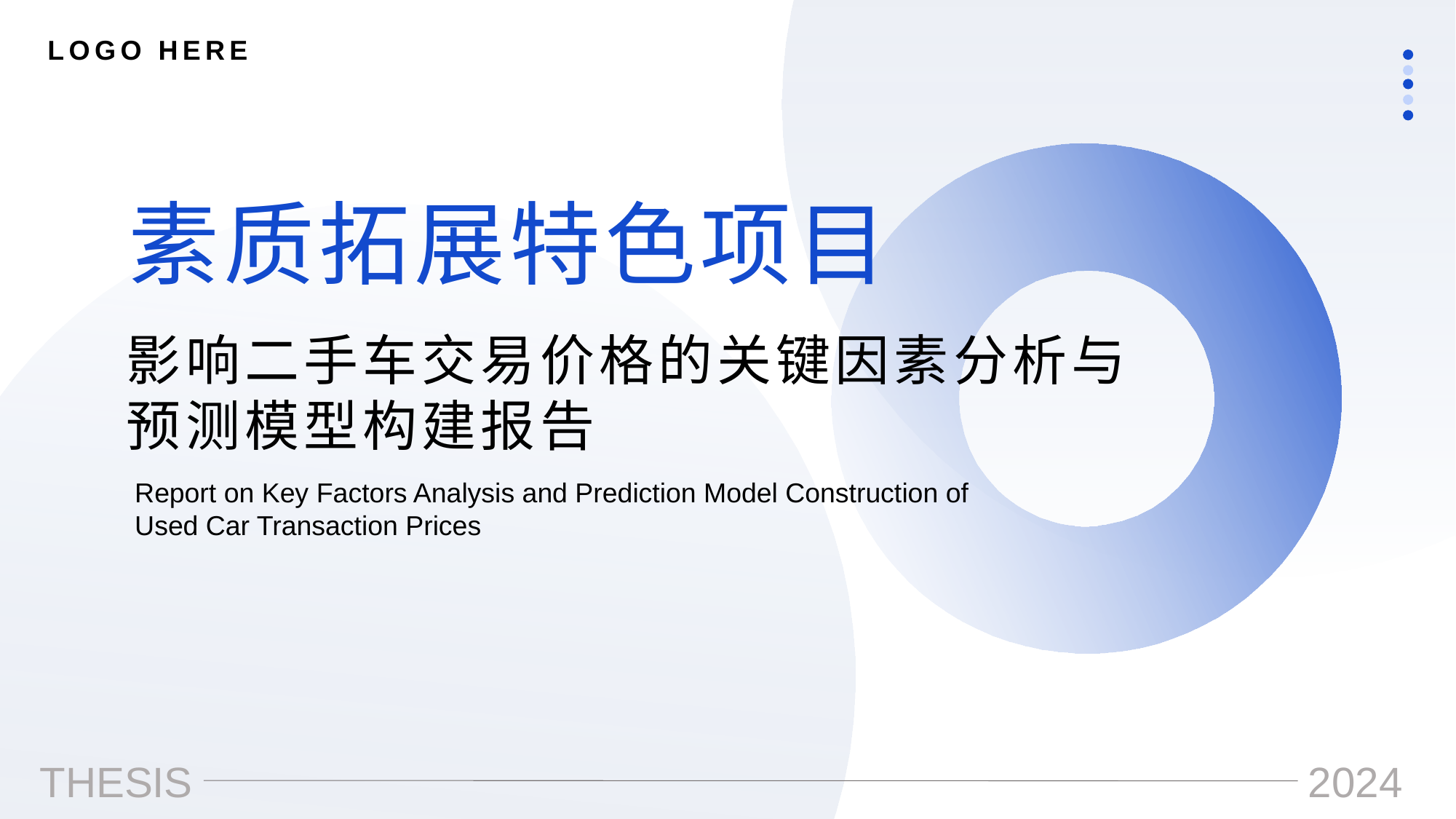

LOGO HERE

素质拓展特色项目

影响二手车交易价格的关键因素分析与预测模型构建报告
Report on Key Factors Analysis and Prediction Model Construction of Used Car Transaction Prices
THESIS
2024